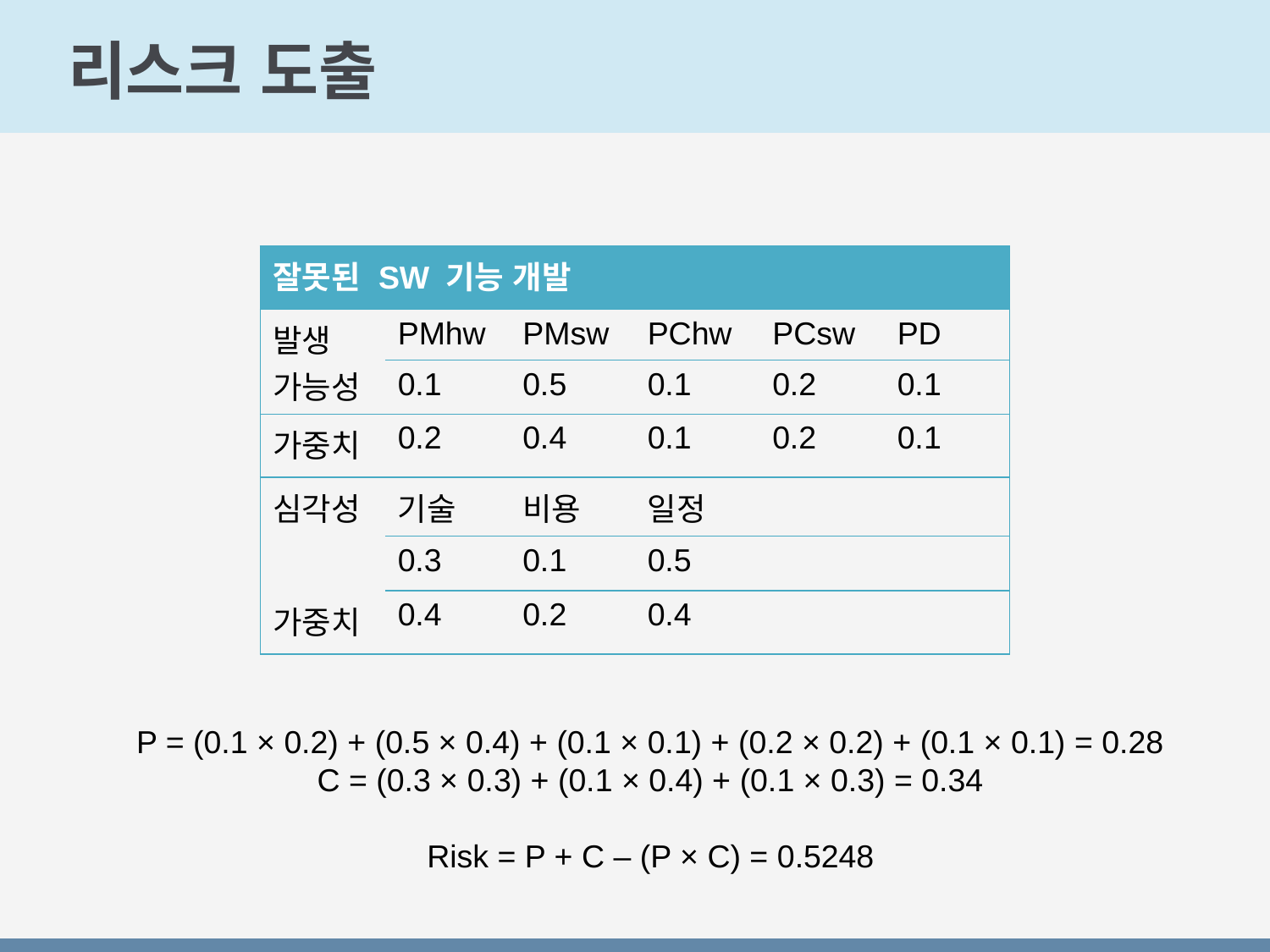

# 리스크 도출
| 잘못된 SW 기능 개발 |  |  |  |  |  |
| --- | --- | --- | --- | --- | --- |
| 발생 가능성 | PMhw | PMsw | PChw | PCsw | PD |
|  | 0.1 | 0.5 | 0.1 | 0.2 | 0.1 |
| 가중치 | 0.2 | 0.4 | 0.1 | 0.2 | 0.1 |
| 심각성 | 기술 | 비용 | 일정 |  |  |
|  | 0.3 | 0.1 | 0.5 |  |  |
| 가중치 | 0.4 | 0.2 | 0.4 |  |  |
P = (0.1 × 0.2) + (0.5 × 0.4) + (0.1 × 0.1) + (0.2 × 0.2) + (0.1 × 0.1) = 0.28
C = (0.3 × 0.3) + (0.1 × 0.4) + (0.1 × 0.3) = 0.34

Risk = P + C – (P × C) = 0.5248